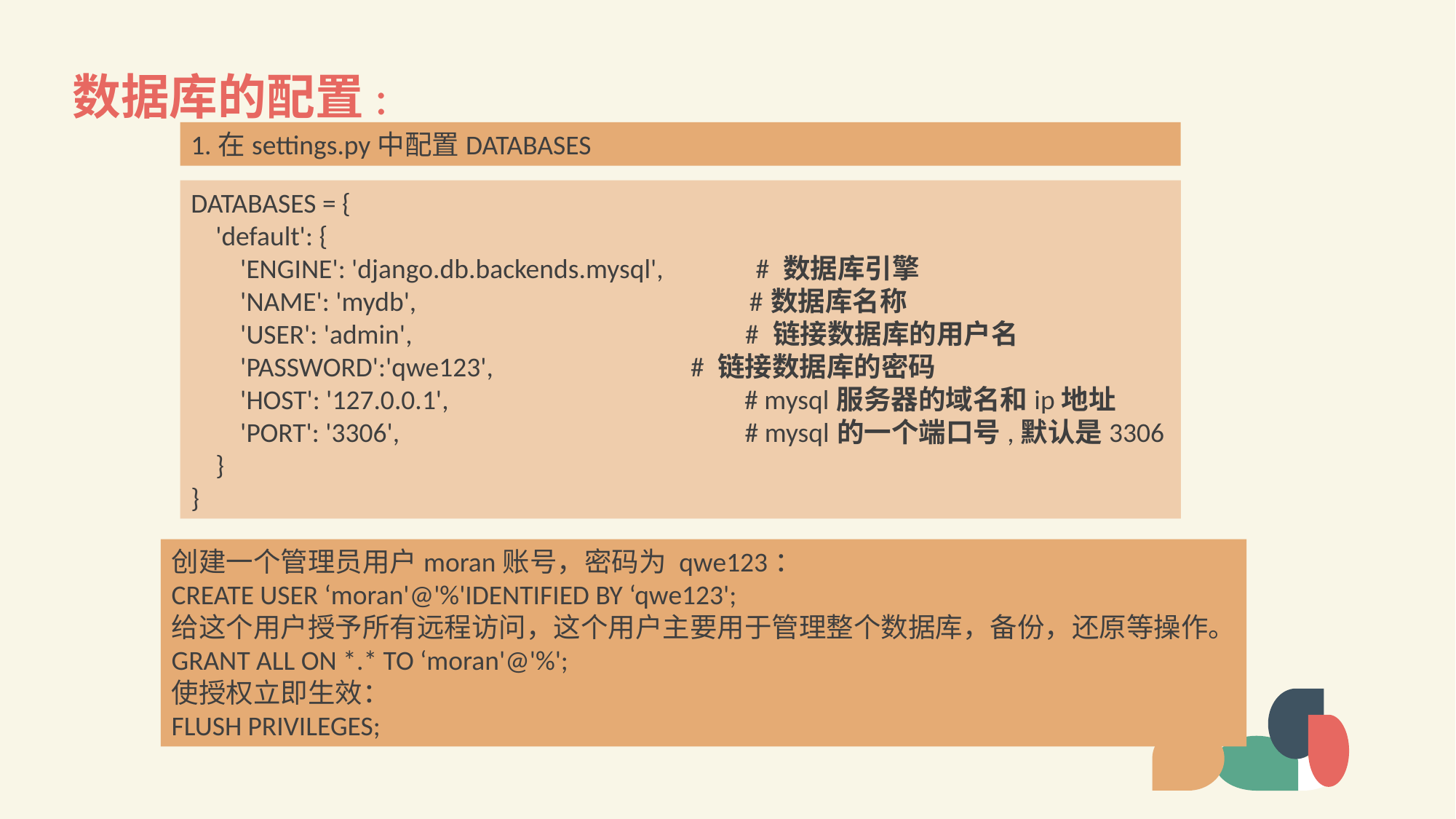

# 数据库的配置:
1.在settings.py中配置DATABASES
DATABASES = {
    'default': {
        'ENGINE': 'django.db.backends.mysql',               # 数据库引擎
        'NAME': 'mydb',                                                      #数据库名称
        'USER': 'admin',                                                      # 链接数据库的用户名
        'PASSWORD':'qwe123',                                # 链接数据库的密码
        'HOST': '127.0.0.1',                                                # mysql服务器的域名和ip地址
        'PORT': '3306',                                                        # mysql的一个端口号,默认是3306
    }
}
创建一个管理员用户moran账号，密码为 qwe123：
CREATE USER ‘moran'@'%'IDENTIFIED BY ‘qwe123';
给这个用户授予所有远程访问，这个用户主要用于管理整个数据库，备份，还原等操作。
GRANT ALL ON *.* TO ‘moran'@'%';
使授权立即生效：
FLUSH PRIVILEGES;

LOREM